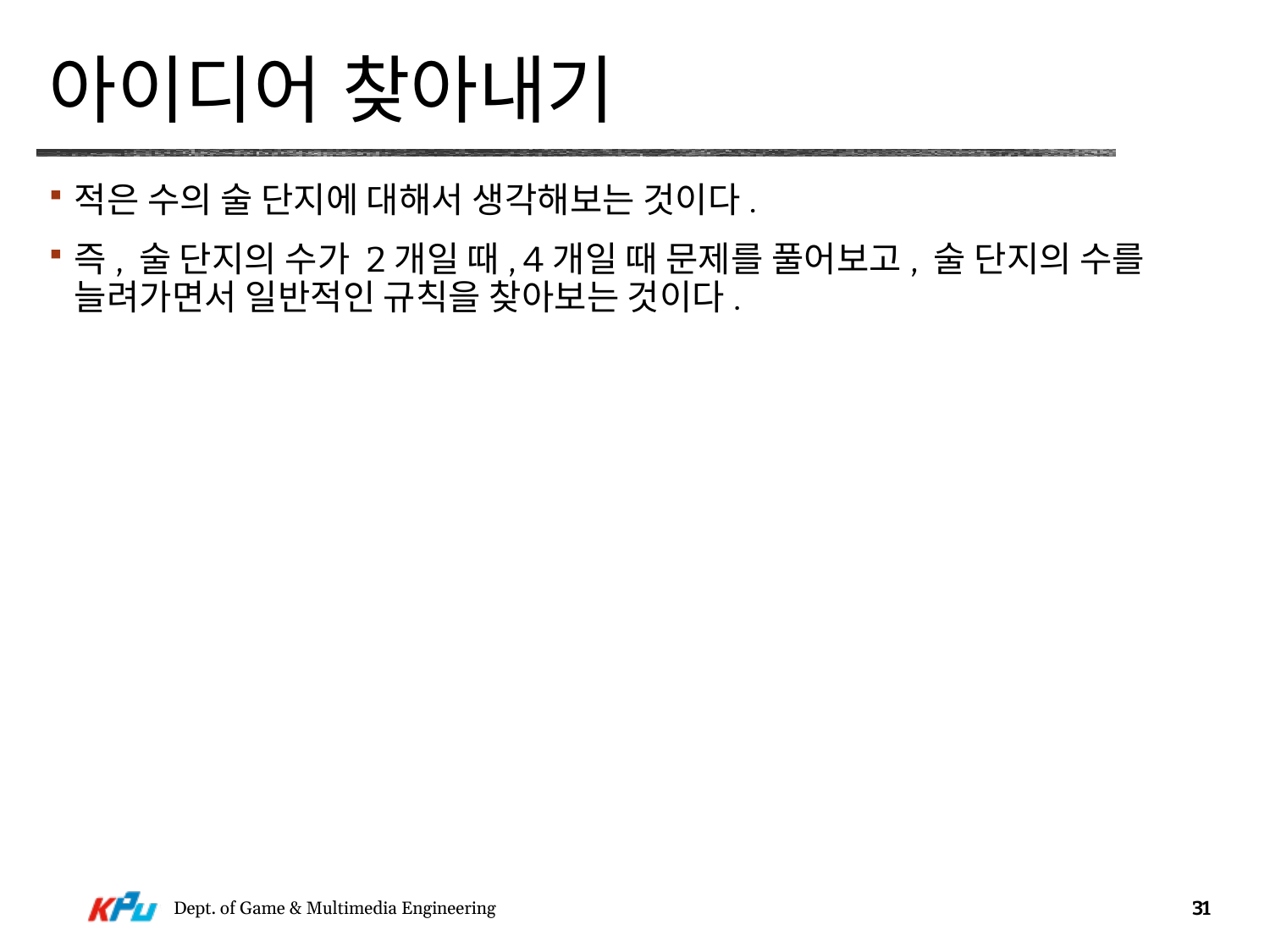

# 아이디어 찾아내기
적은 수의 술 단지에 대해서 생각해보는 것이다.
즉, 술 단지의 수가 2개일 때, 4개일 때 문제를 풀어보고, 술 단지의 수를 늘려가면서 일반적인 규칙을 찾아보는 것이다.

Dept. of Game & Multimedia Engineering
31